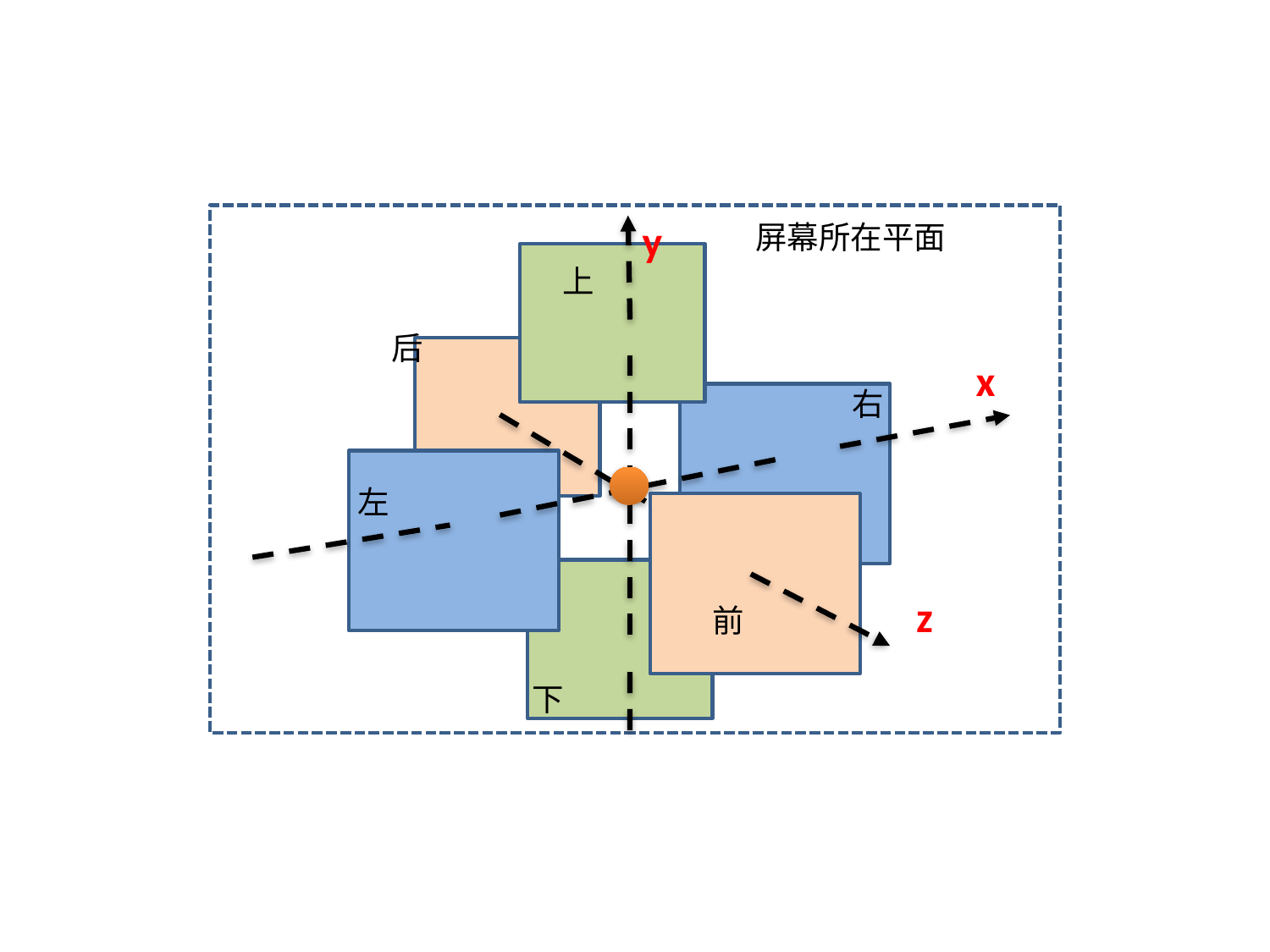

y
屏幕所在平面

上
后

x
右

左

z
前
下